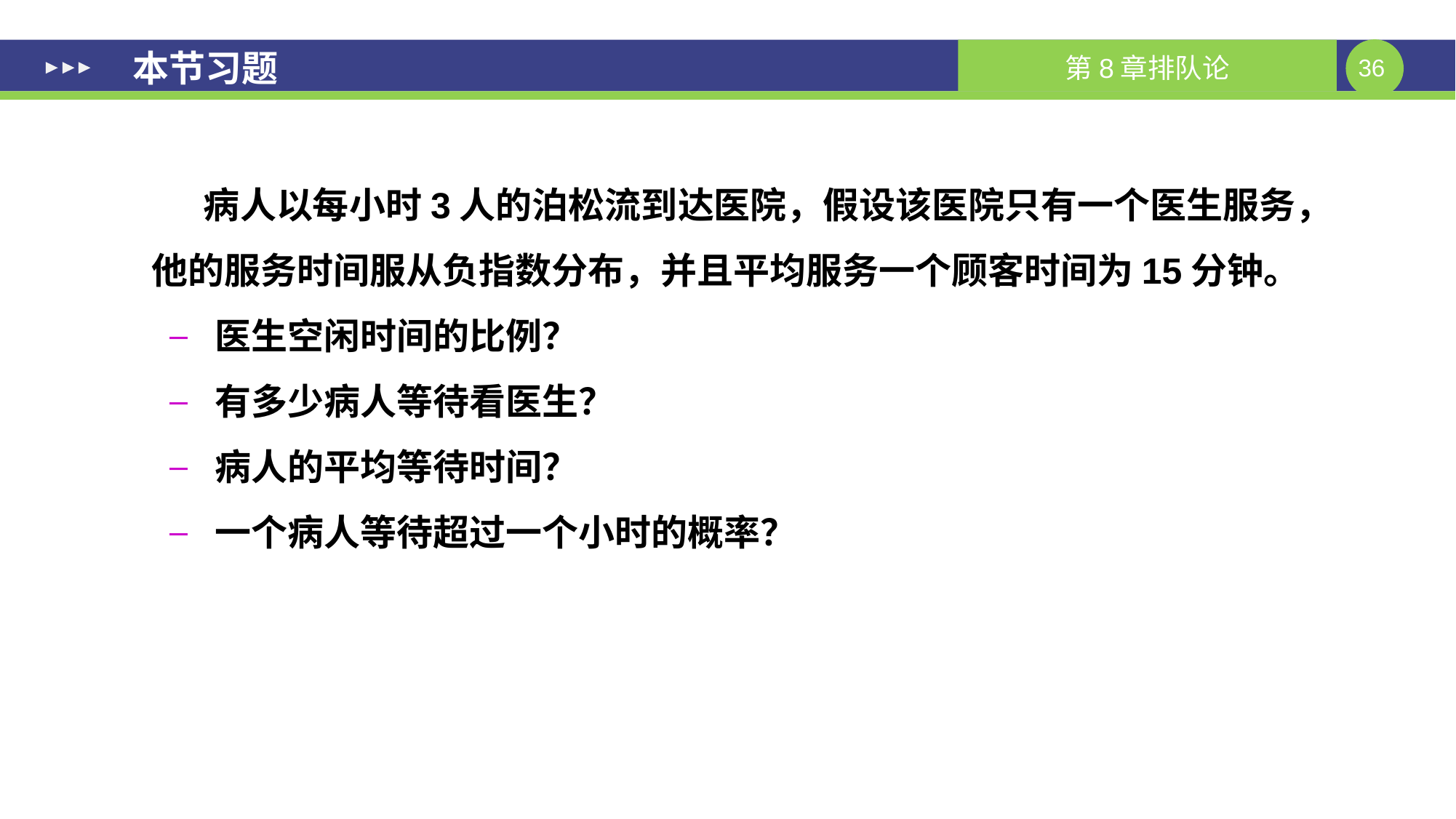

# 本节习题
            病人以每小时3人的泊松流到达医院，假设该医院只有一个医生服务，他的服务时间服从负指数分布，并且平均服务一个顾客时间为15分钟。
医生空闲时间的比例？
有多少病人等待看医生？
病人的平均等待时间？
一个病人等待超过一个小时的概率？